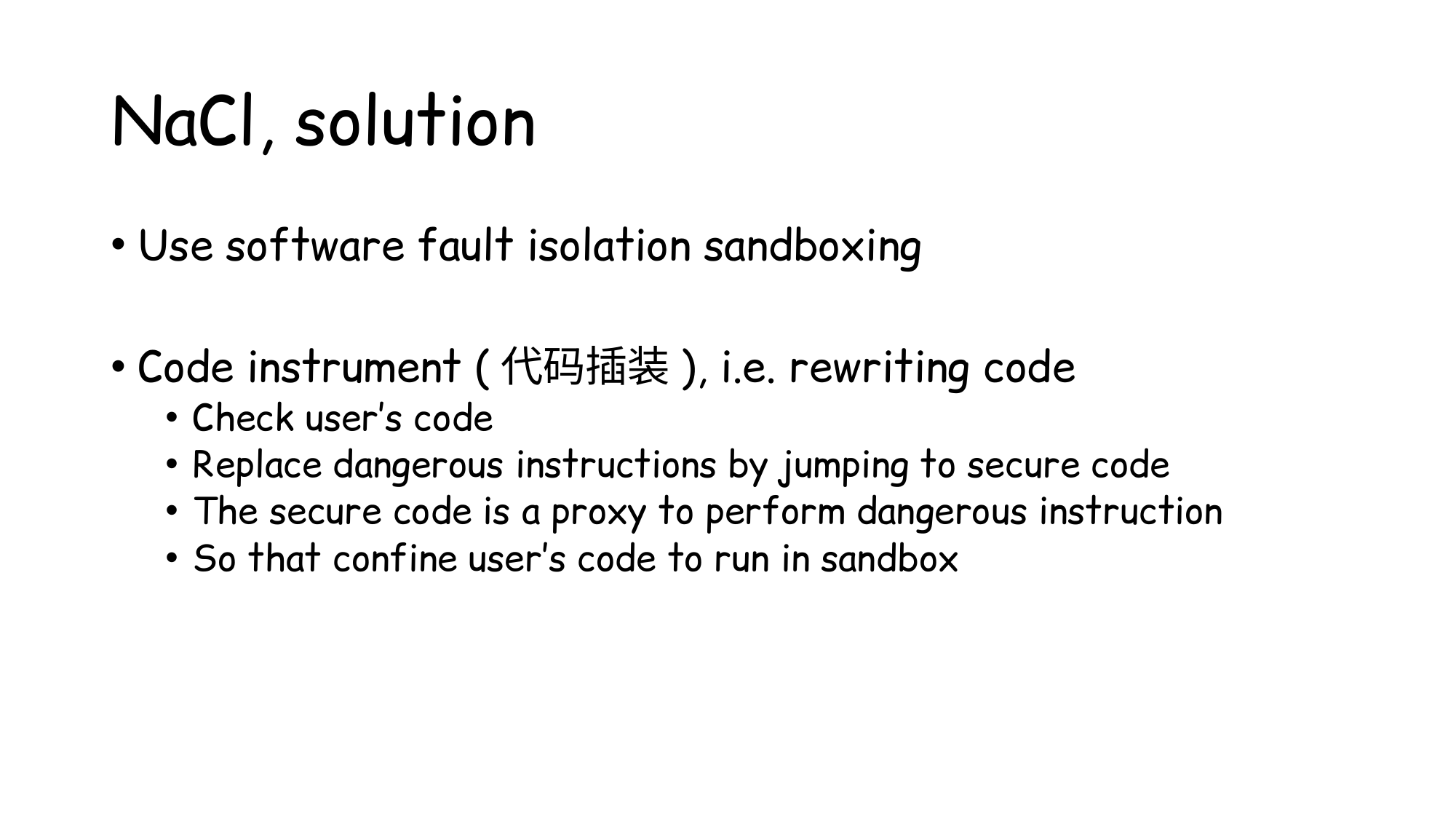

# NaCl, solution
Use software fault isolation sandboxing

Code instrument (代码插装), i.e. rewriting code
Check user’s code
Replace dangerous instructions by jumping to secure code
The secure code is a proxy to perform dangerous instruction
So that confine user’s code to run in sandbox